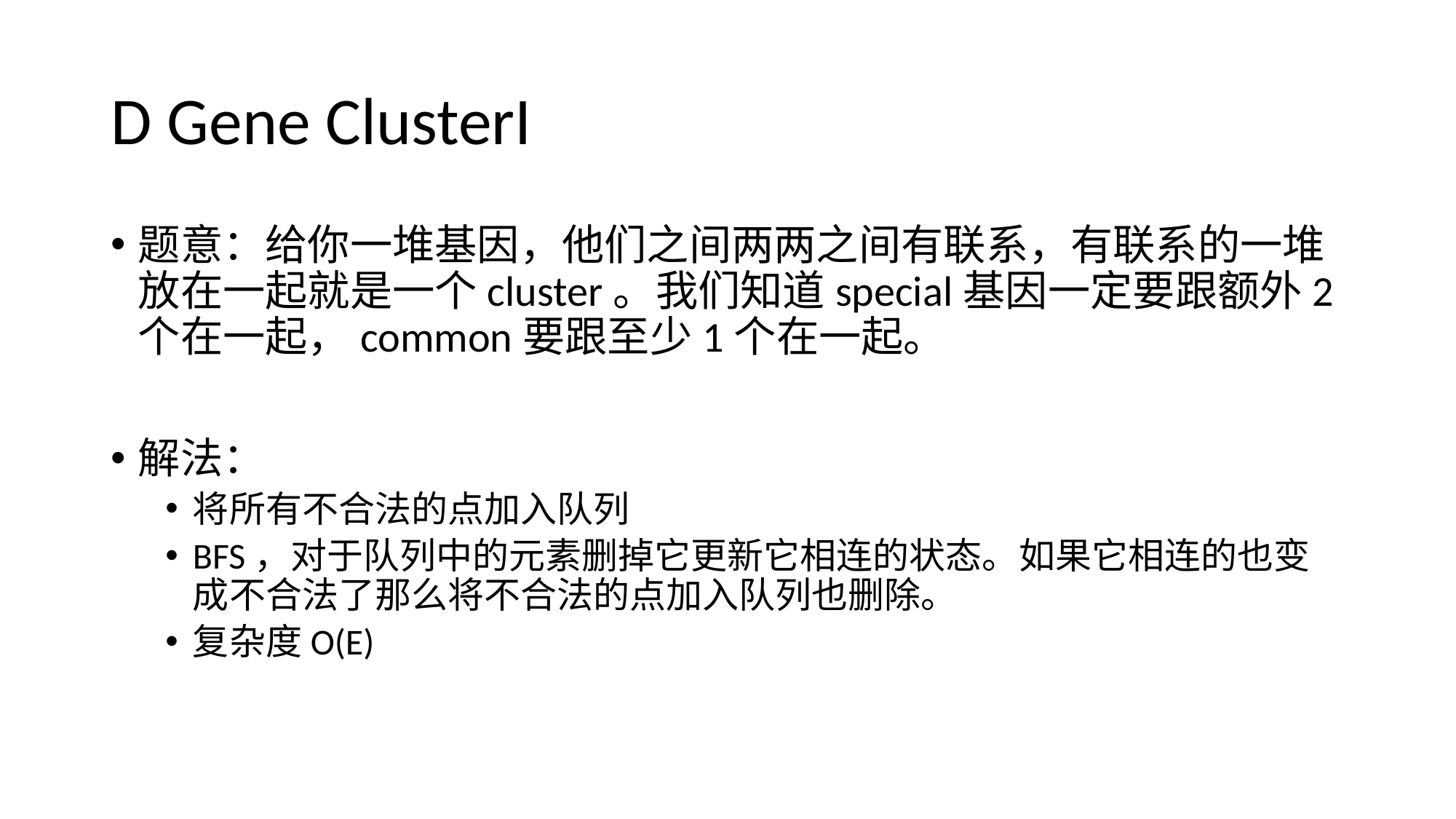

# D Gene ClusterI
题意：给你一堆基因，他们之间两两之间有联系，有联系的一堆放在一起就是一个cluster。我们知道special基因一定要跟额外2个在一起，common要跟至少1个在一起。

解法：
将所有不合法的点加入队列
BFS，对于队列中的元素删掉它更新它相连的状态。如果它相连的也变成不合法了那么将不合法的点加入队列也删除。
复杂度O(E)